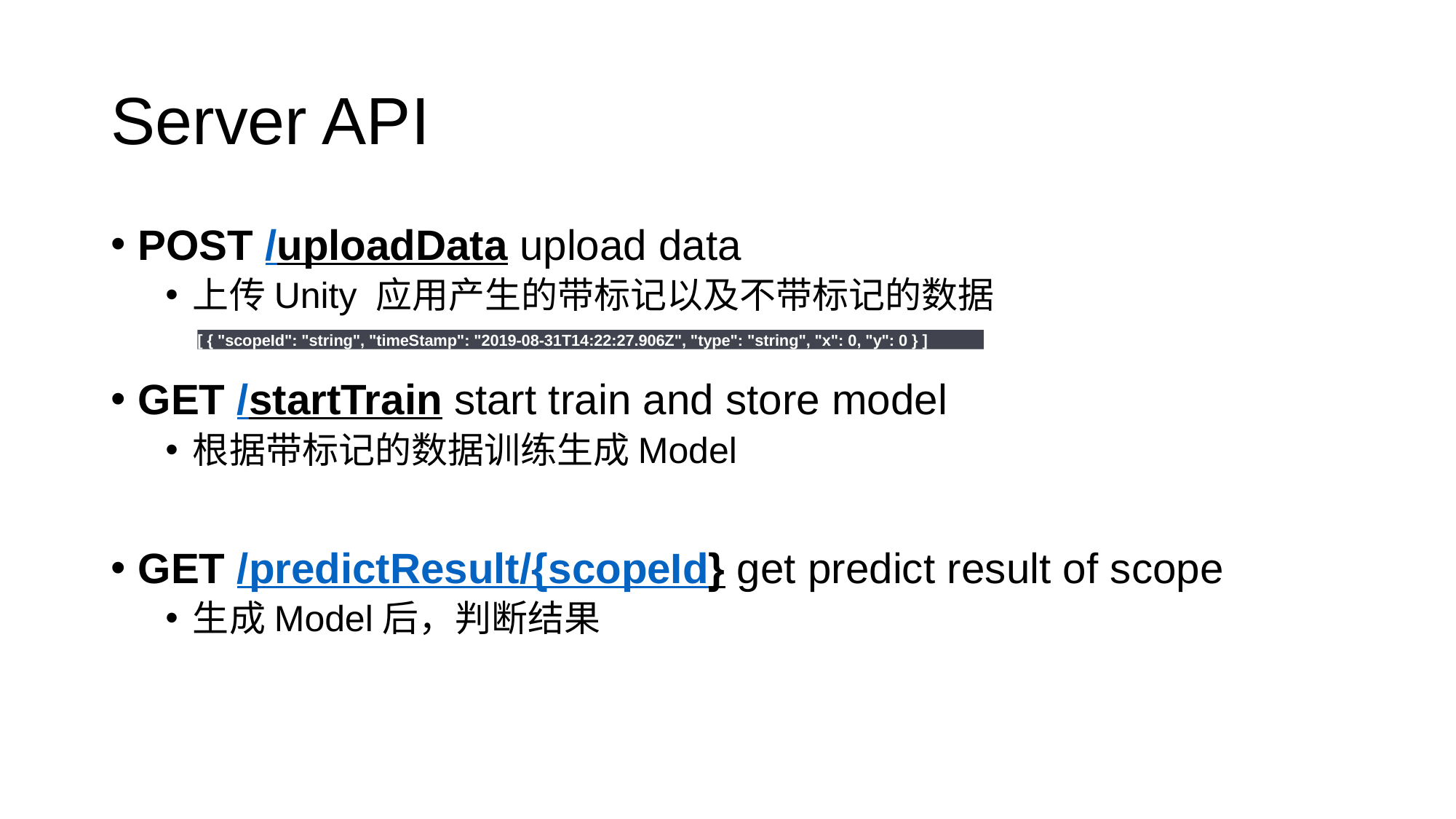

# Server API
POST /uploadData upload data
上传Unity 应用产生的带标记以及不带标记的数据

GET /startTrain start train and store model
根据带标记的数据训练生成Model

GET /predictResult/{scopeId} get predict result of scope
生成Model后，判断结果

[ { "scopeId": "string", "timeStamp": "2019-08-31T14:22:27.906Z", "type": "string", "x": 0, "y": 0 } ]